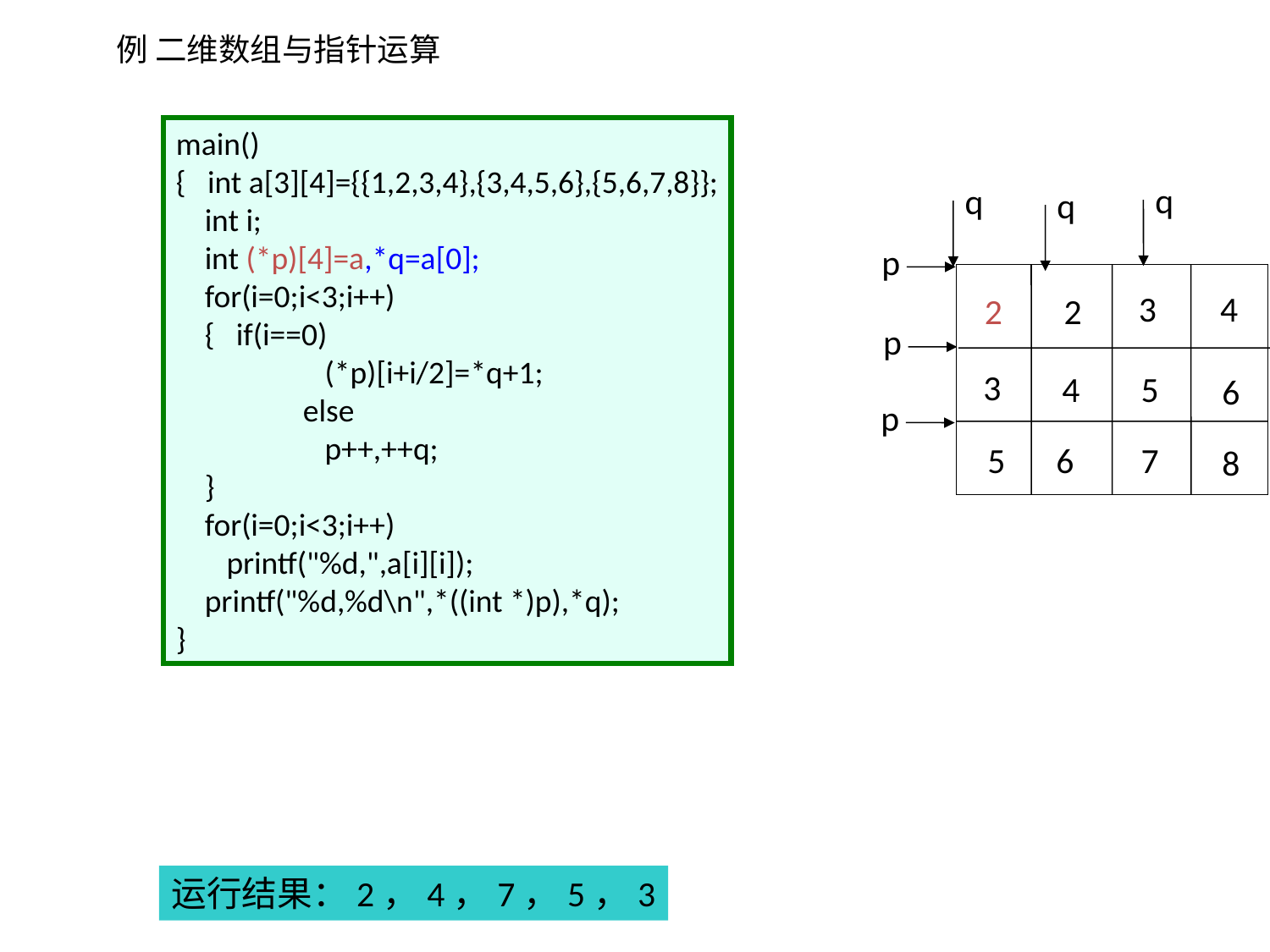

例 二维数组与指针运算
main()
{   int a[3][4]={{1,2,3,4},{3,4,5,6},{5,6,7,8}};
    int i;
    int (*p)[4]=a,*q=a[0];
    for(i=0;i<3;i++)
    {   if(i==0)
	   (*p)[i+i/2]=*q+1;
	else
	   p++,++q;
    }
    for(i=0;i<3;i++)
       printf("%d,",a[i][i]);
    printf("%d,%d\n",*((int *)p),*q);
}
q

p

q

p

q

p

3
4
2
1

3
4
5
6

5
6
7
8
2
运行结果：2，4，7，5，3